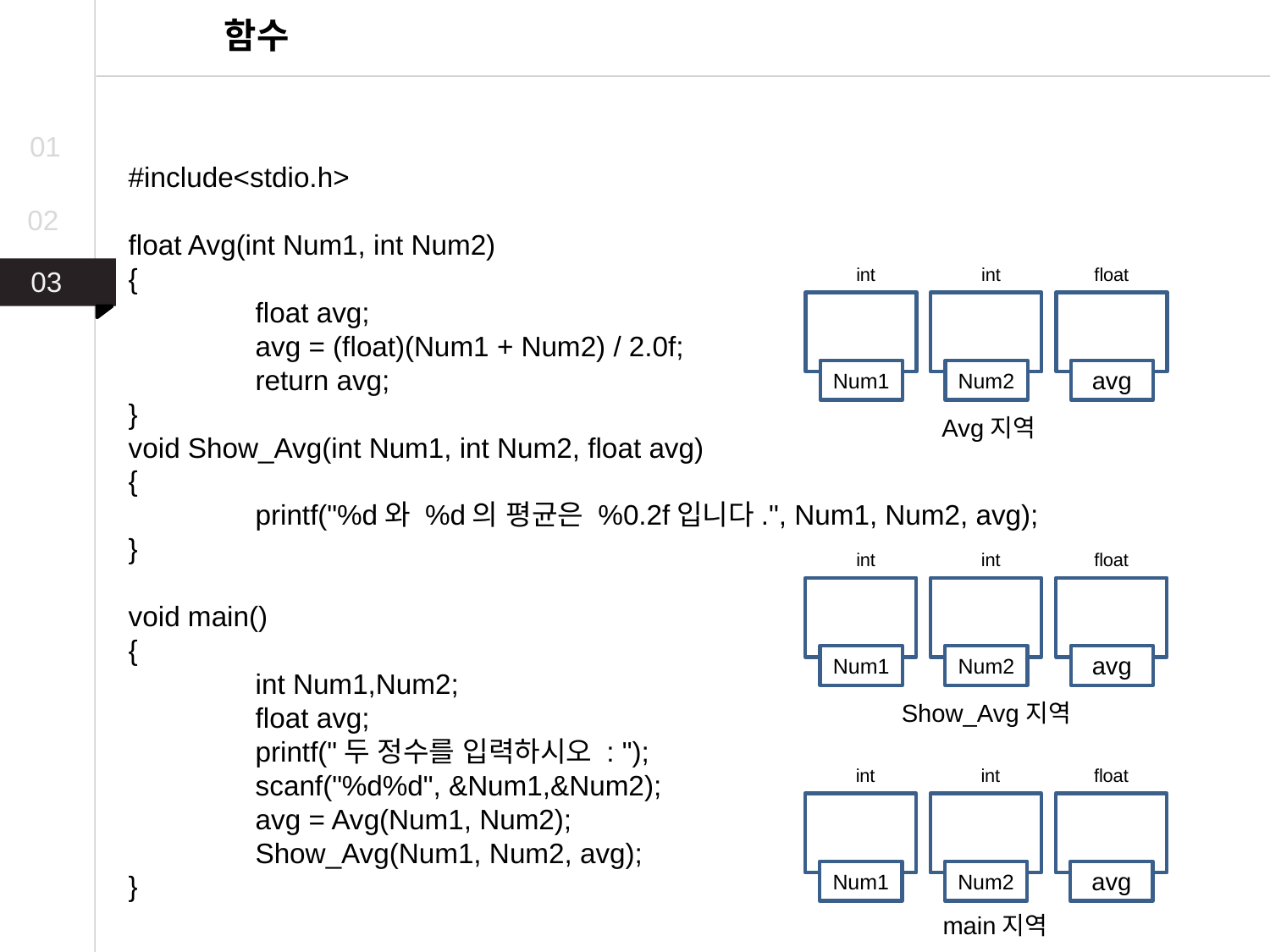

함수
01
#include<stdio.h>

float Avg(int Num1, int Num2)
{
	float avg;
	avg = (float)(Num1 + Num2) / 2.0f;
	return avg;
}
void Show_Avg(int Num1, int Num2, float avg)
{
	printf("%d와 %d의 평균은 %0.2f입니다.", Num1, Num2, avg);
}

void main()
{
	int Num1,Num2;
	float avg;
	printf("두 정수를 입력하시오 : ");
	scanf("%d%d", &Num1,&Num2);
	avg = Avg(Num1, Num2);
	Show_Avg(Num1, Num2, avg);
}
02
int
int
float

Num1
Num2
avg
03

03
02

Avg지역
int
int
float

Num1
Num2
avg
Show_Avg지역
int
int
float

Num1
Num2
avg
main지역